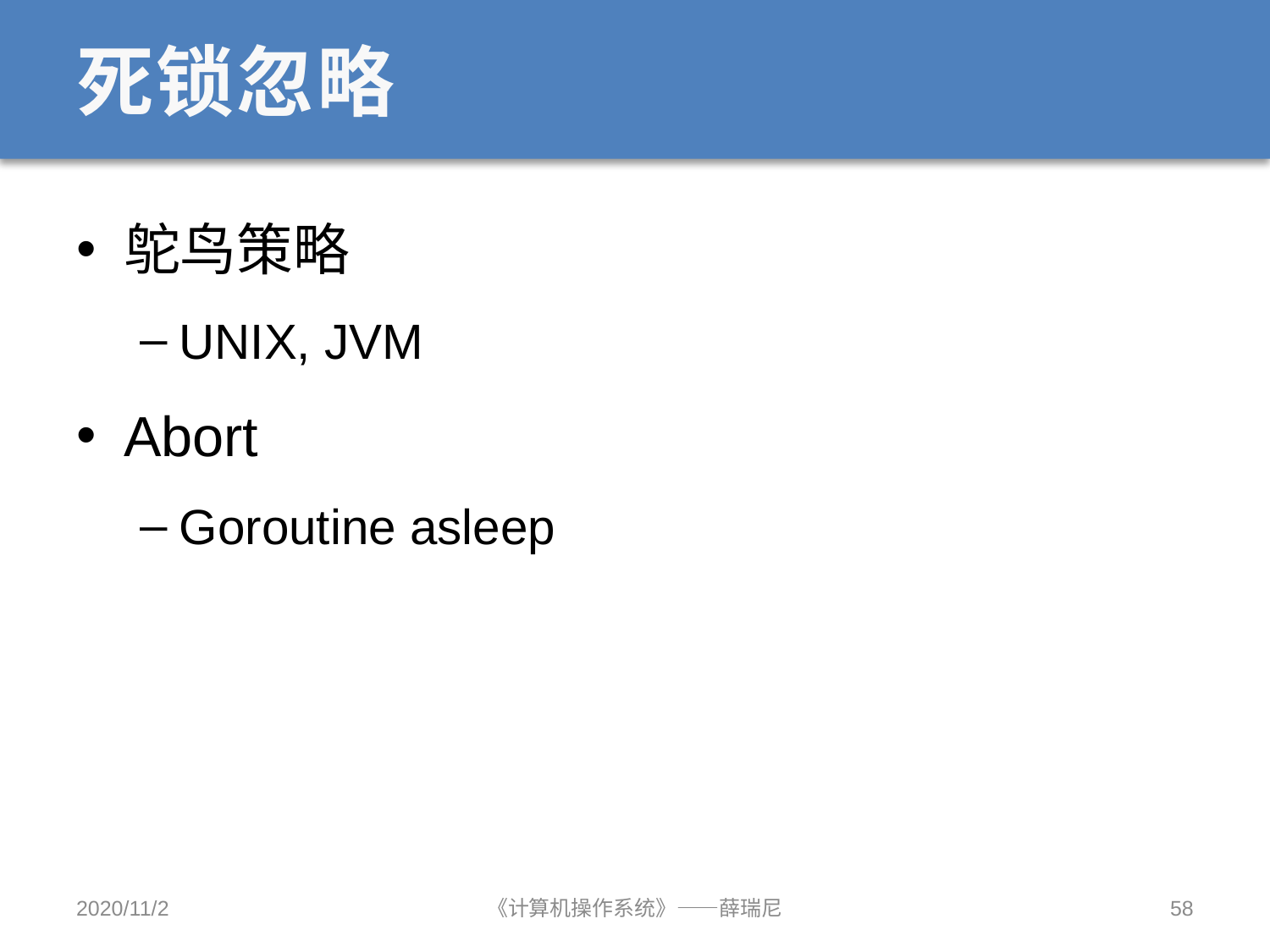

# 死锁忽略
鸵鸟策略
UNIX, JVM
Abort
Goroutine asleep
2020/11/2
《计算机操作系统》——薛瑞尼
58